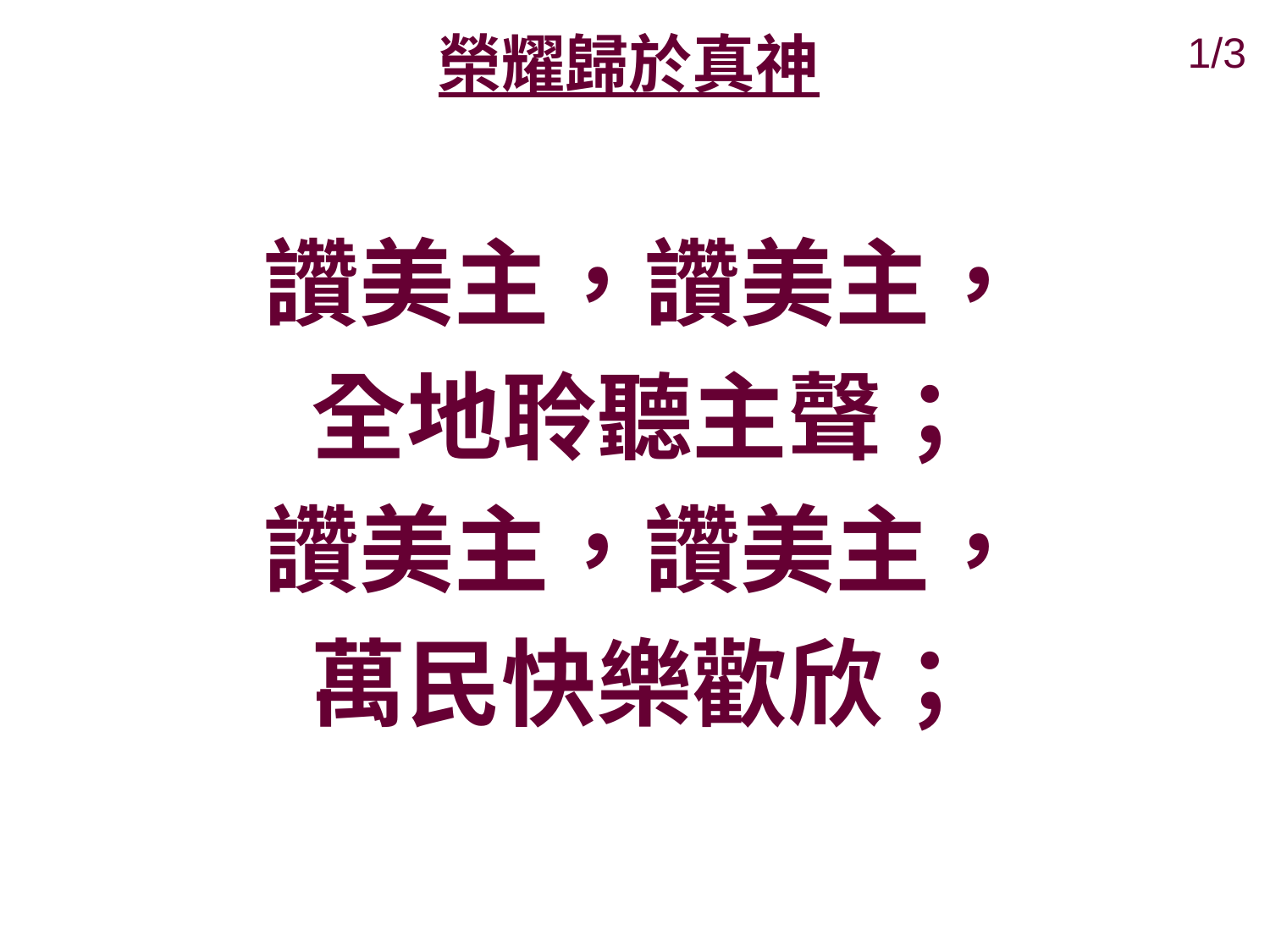

# 榮耀歸於真神
1/3
讚美主，讚美主，
全地聆聽主聲；
讚美主，讚美主，
萬民快樂歡欣；